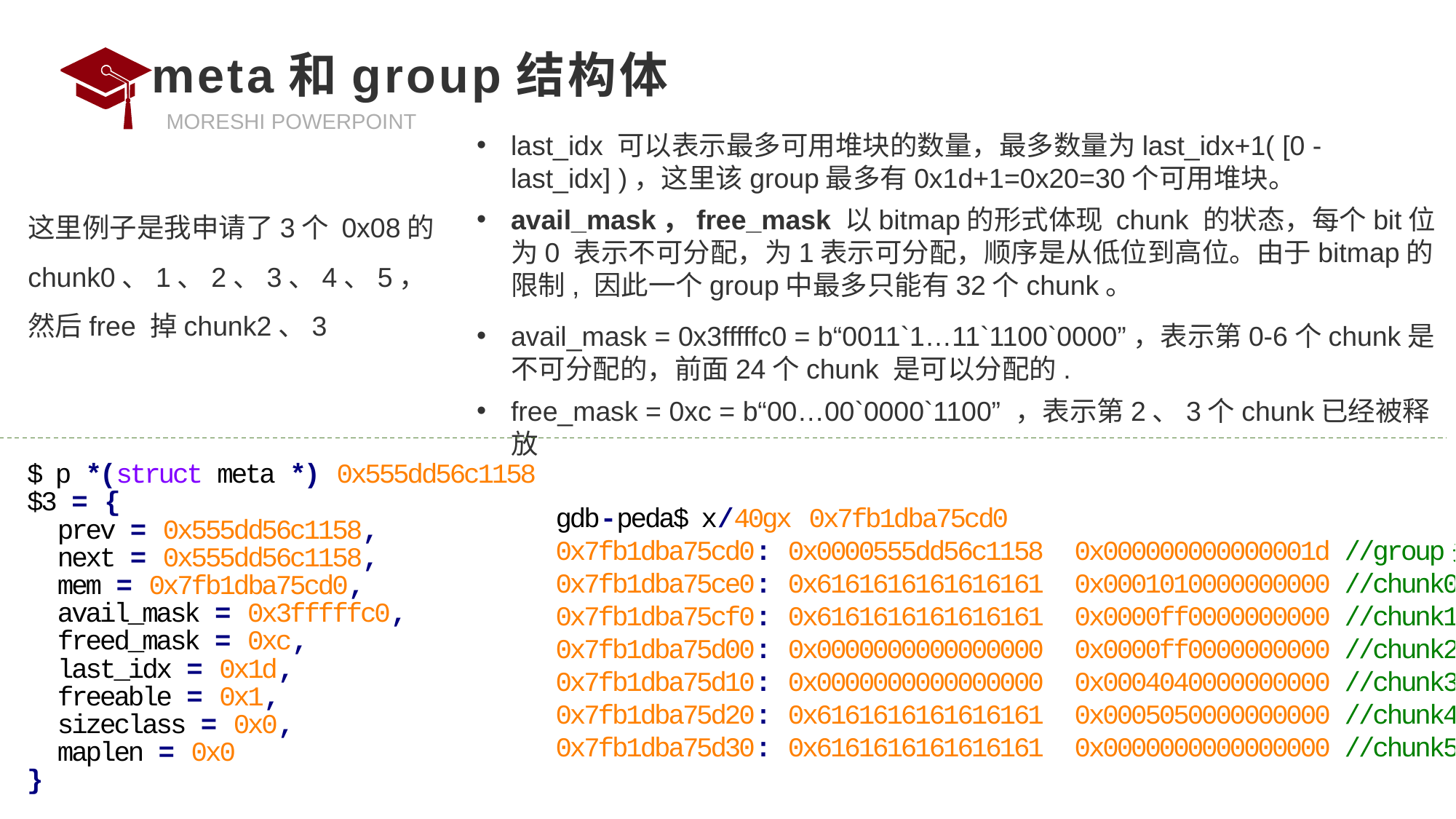

# meta和group结构体
last_idx 可以表示最多可用堆块的数量，最多数量为last_idx+1( [0 - last_idx] )，这里该group最多有0x1d+1=0x20=30个可用堆块。
avail_mask，free_mask 以bitmap的形式体现 chunk 的状态，每个bit位为0 表示不可分配，为1表示可分配，顺序是从低位到高位。由于bitmap的限制, 因此一个group中最多只能有32个chunk。
avail_mask = 0x3fffffc0 = b“0011`1…11`1100`0000”，表示第0-6个chunk是不可分配的，前面24个chunk 是可以分配的.
free_mask = 0xc = b“00…00`0000`1100” ，表示第2、3个chunk已经被释放
这里例子是我申请了3个 0x08的chunk0、1、2、3、4、5， 然后free 掉chunk2、3
$ p *(struct meta *) 0x555dd56c1158
$3 = {
  prev = 0x555dd56c1158,
  next = 0x555dd56c1158,
  mem = 0x7fb1dba75cd0,
  avail_mask = 0x3fffffc0,
  freed_mask = 0xc,
  last_idx = 0x1d,
  freeable = 0x1,
  sizeclass = 0x0,
  maplen = 0x0
}
gdb-peda$ x/40gx 0x7fb1dba75cd0
0x7fb1dba75cd0: 0x0000555dd56c1158  0x000000000000001d //group头
0x7fb1dba75ce0: 0x6161616161616161  0x0001010000000000 //chunk0
0x7fb1dba75cf0: 0x6161616161616161  0x0000ff0000000000 //chunk1
0x7fb1dba75d00: 0x0000000000000000  0x0000ff0000000000 //chunk2
0x7fb1dba75d10: 0x0000000000000000  0x0004040000000000 //chunk3
0x7fb1dba75d20: 0x6161616161616161  0x0005050000000000 //chunk4
0x7fb1dba75d30: 0x6161616161616161  0x0000000000000000 //chunk5